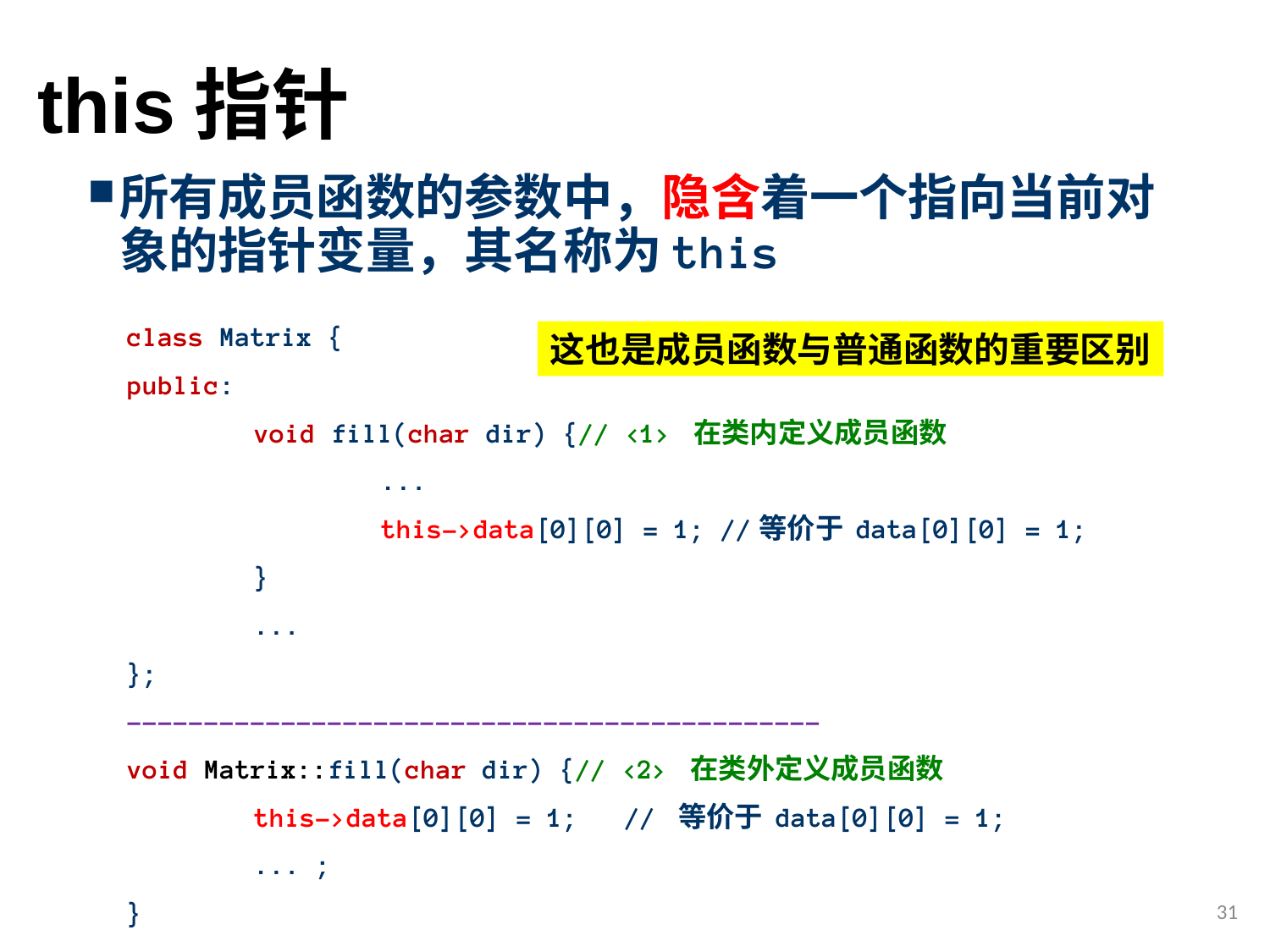

# this指针
所有成员函数的参数中，隐含着一个指向当前对象的指针变量，其名称为this
class Matrix {
public:
	void fill(char dir) {// <1> 在类内定义成员函数
		...
		this->data[0][0] = 1; //等价于 data[0][0] = 1;
	}
	...
};
---------------------------------------------
void Matrix::fill(char dir) {// <2> 在类外定义成员函数
	this->data[0][0] = 1;   // 等价于 data[0][0] = 1;
	... ;
}
这也是成员函数与普通函数的重要区别
31